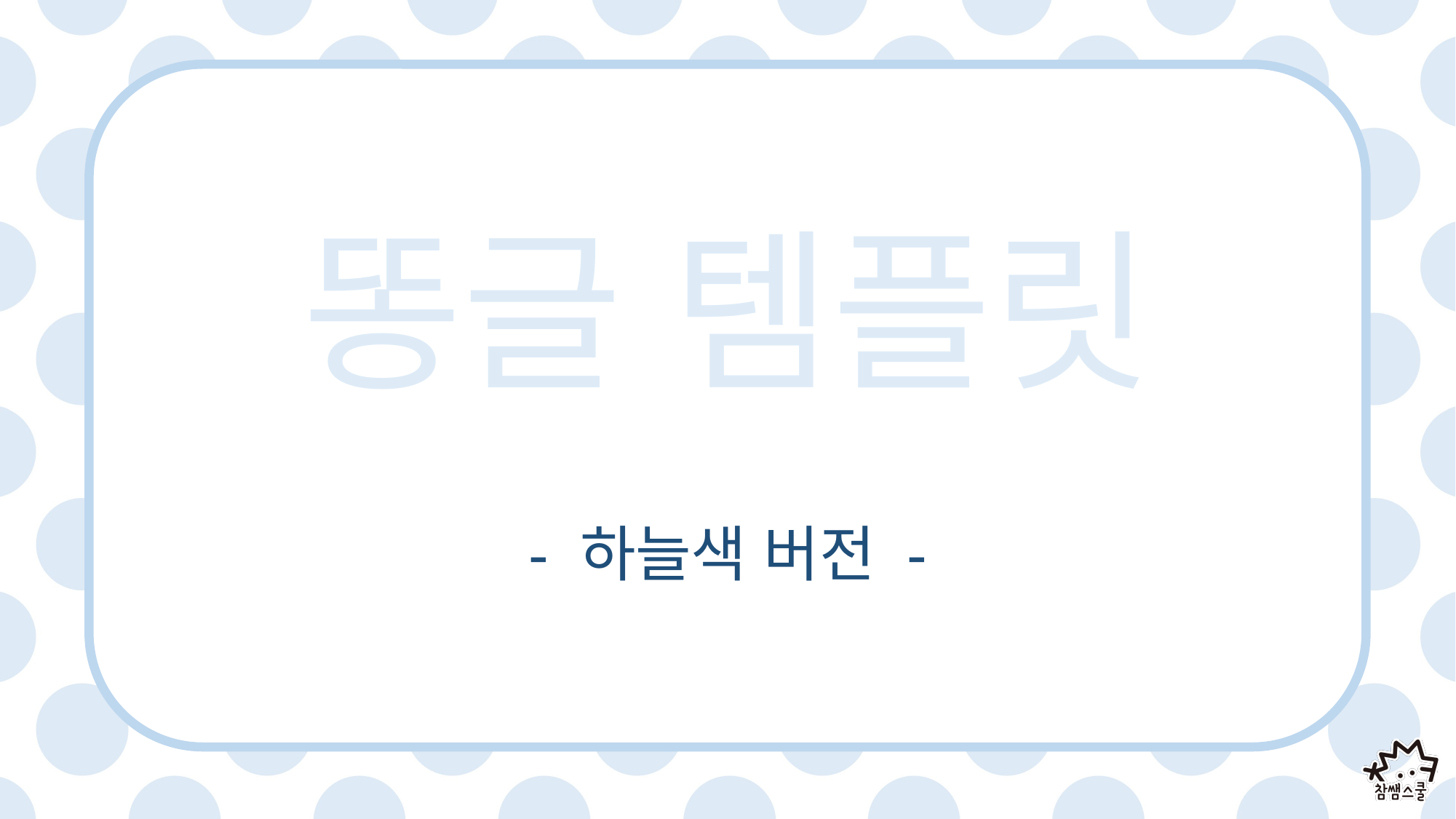

# 똥글 템플릿

- 하늘색 버전 -